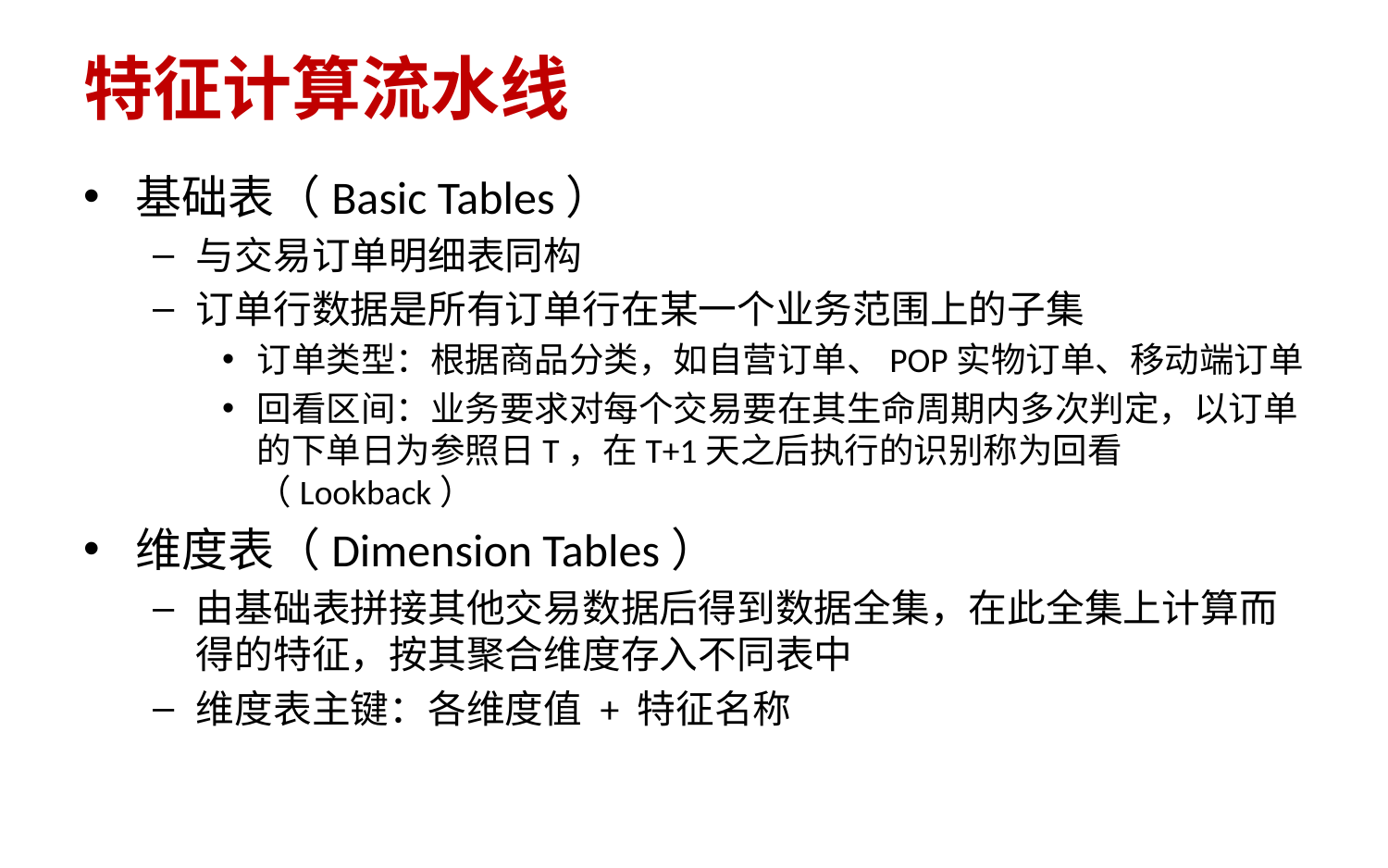

# 特征计算流水线
基础表（Basic Tables）
与交易订单明细表同构
订单行数据是所有订单行在某一个业务范围上的子集
订单类型：根据商品分类，如自营订单、POP实物订单、移动端订单
回看区间：业务要求对每个交易要在其生命周期内多次判定，以订单的下单日为参照日T，在T+1天之后执行的识别称为回看（Lookback）
维度表（Dimension Tables）
由基础表拼接其他交易数据后得到数据全集，在此全集上计算而得的特征，按其聚合维度存入不同表中
维度表主键：各维度值 + 特征名称